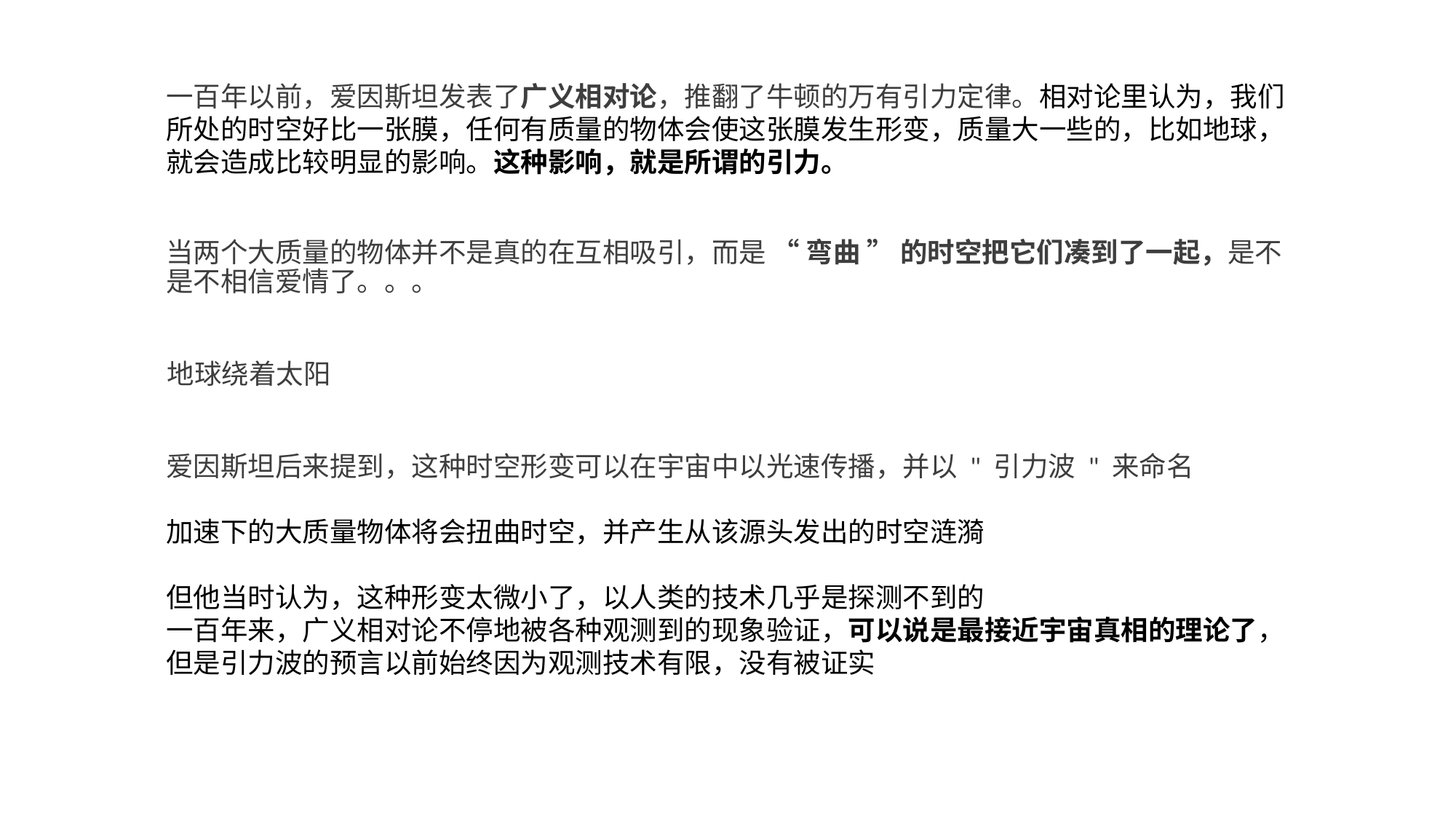

一百年以前，爱因斯坦发表了广义相对论，推翻了牛顿的万有引力定律。相对论里认为，我们所处的时空好比一张膜，任何有质量的物体会使这张膜发生形变，质量大一些的，比如地球，就会造成比较明显的影响。这种影响，就是所谓的引力。
当两个大质量的物体并不是真的在互相吸引，而是 “ 弯曲 ” 的时空把它们凑到了一起，是不是不相信爱情了。。。
地球绕着太阳
爱因斯坦后来提到，这种时空形变可以在宇宙中以光速传播，并以 " 引力波 " 来命名

加速下的大质量物体将会扭曲时空，并产生从该源头发出的时空涟漪

但他当时认为，这种形变太微小了，以人类的技术几乎是探测不到的
一百年来，广义相对论不停地被各种观测到的现象验证，可以说是最接近宇宙真相的理论了，但是引力波的预言以前始终因为观测技术有限，没有被证实